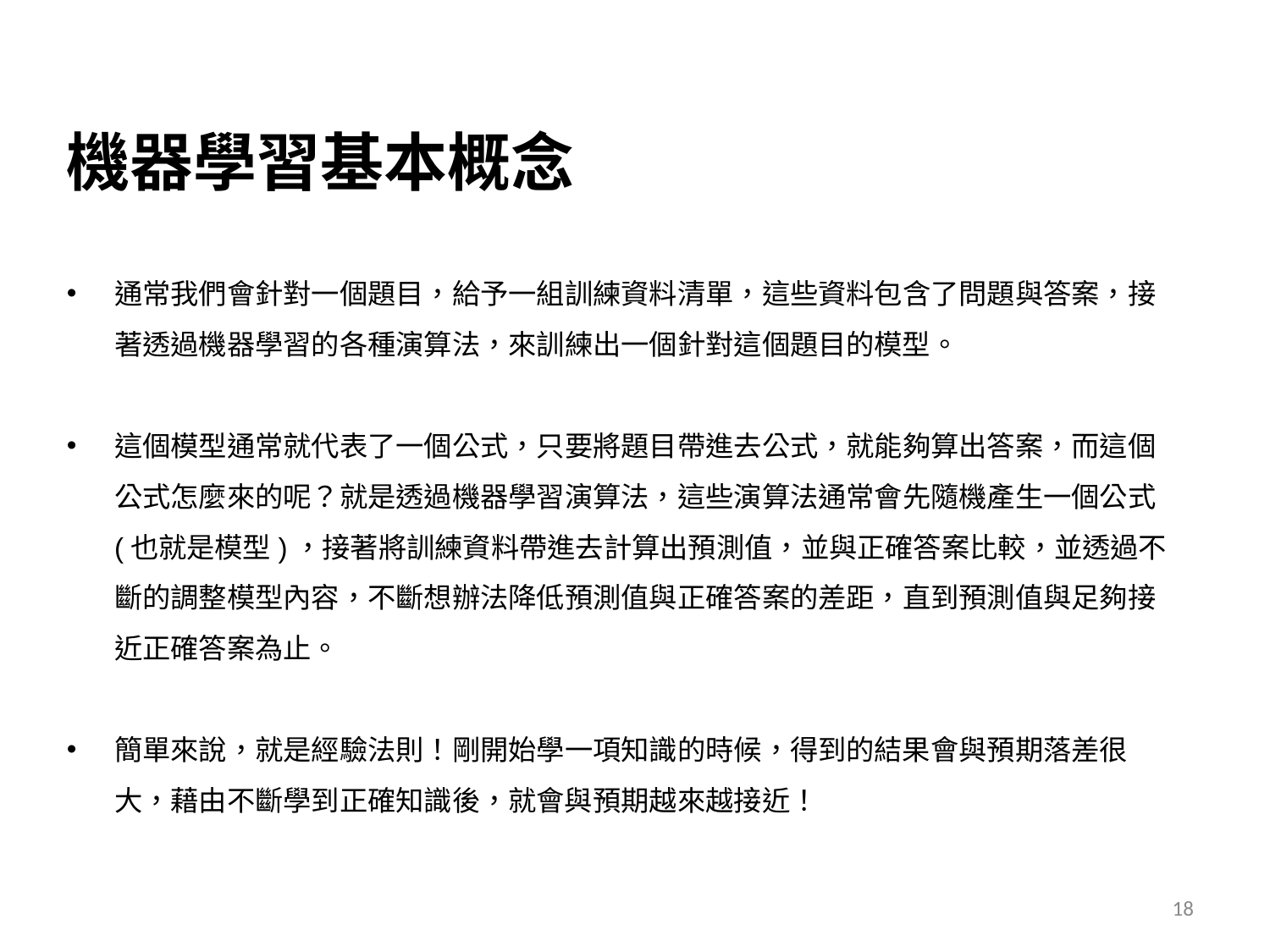

機器學習基本概念
通常我們會針對一個題目，給予一組訓練資料清單，這些資料包含了問題與答案，接著透過機器學習的各種演算法，來訓練出一個針對這個題目的模型。

這個模型通常就代表了一個公式，只要將題目帶進去公式，就能夠算出答案，而這個公式怎麼來的呢？就是透過機器學習演算法，這些演算法通常會先隨機產生一個公式(也就是模型)，接著將訓練資料帶進去計算出預測值，並與正確答案比較，並透過不斷的調整模型內容，不斷想辦法降低預測值與正確答案的差距，直到預測值與足夠接近正確答案為止。

簡單來說，就是經驗法則！剛開始學一項知識的時候，得到的結果會與預期落差很大，藉由不斷學到正確知識後，就會與預期越來越接近！
18